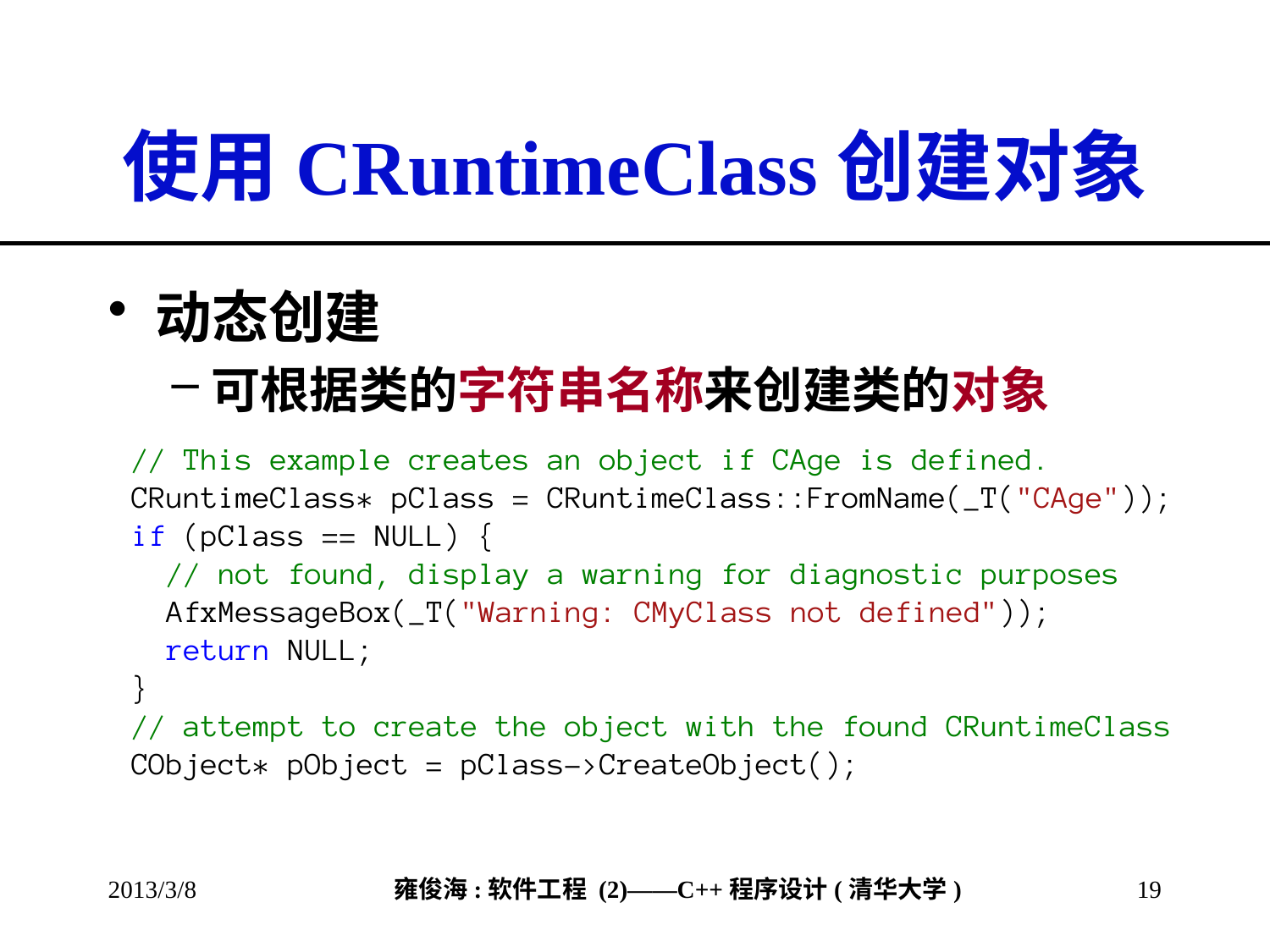

# 使用CRuntimeClass创建对象
动态创建
可根据类的字符串名称来创建类的对象
// This example creates an object if CAge is defined.
CRuntimeClass* pClass = CRuntimeClass::FromName(_T("CAge"));
if (pClass == NULL) {
  // not found, display a warning for diagnostic purposes
  AfxMessageBox(_T("Warning: CMyClass not defined"));
  return NULL;
}
// attempt to create the object with the found CRuntimeClass
CObject* pObject = pClass->CreateObject();
2013/3/8
19